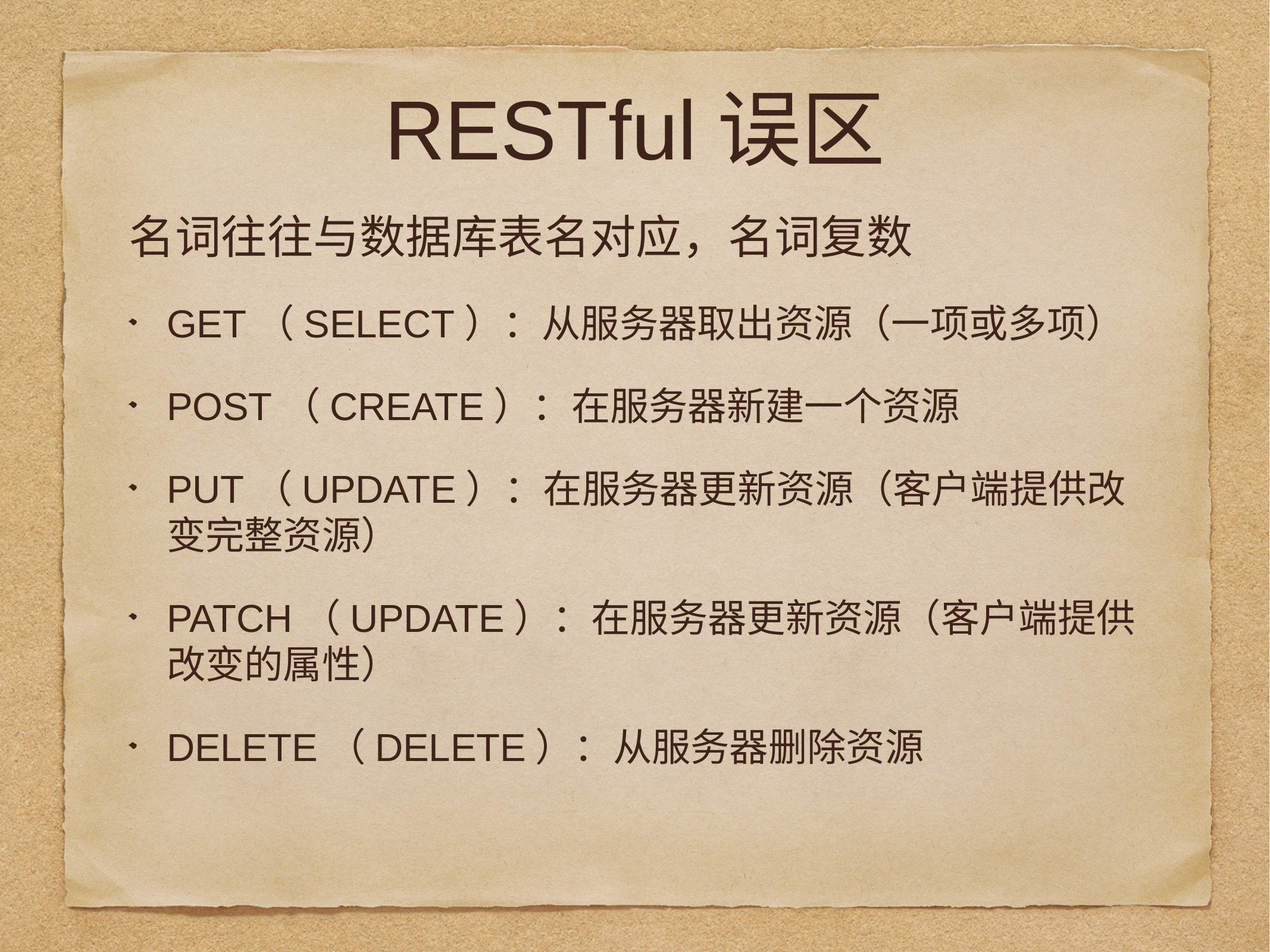

# RESTful误区
名词往往与数据库表名对应，名词复数
GET（SELECT）：从服务器取出资源（一项或多项）
POST（CREATE）：在服务器新建一个资源
PUT（UPDATE）：在服务器更新资源（客户端提供改变完整资源）
PATCH（UPDATE）：在服务器更新资源（客户端提供改变的属性）
DELETE（DELETE）：从服务器删除资源